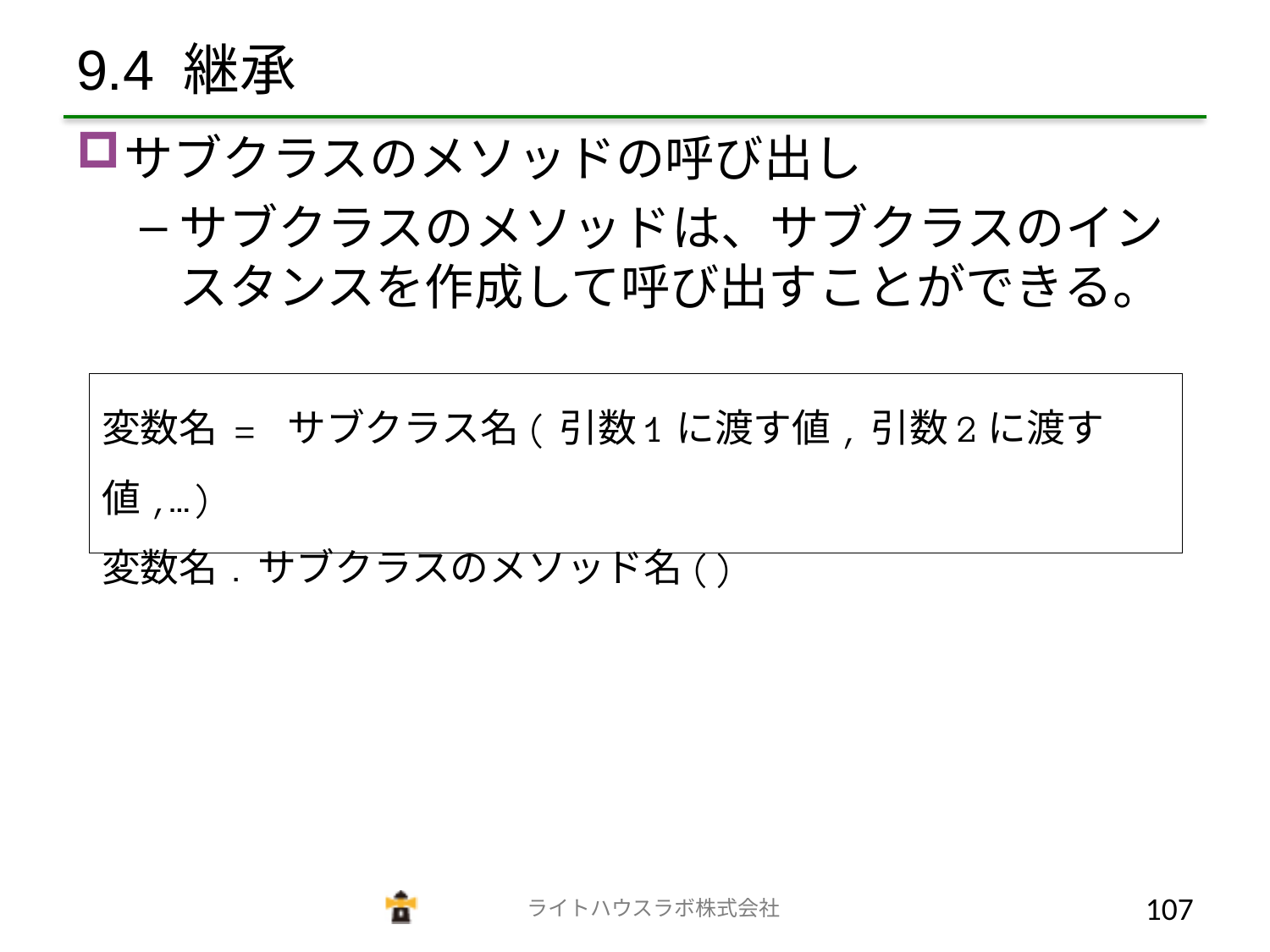

# 9.4 継承
サブクラスのメソッドの呼び出し
サブクラスのメソッドは、サブクラスのインスタンスを作成して呼び出すことができる。
変数名 = サブクラス名(引数1に渡す値,引数2に渡す値,…)
変数名.サブクラスのメソッド名()
　　　　　　　　　　　　　ライトハウスラボ株式会社
107